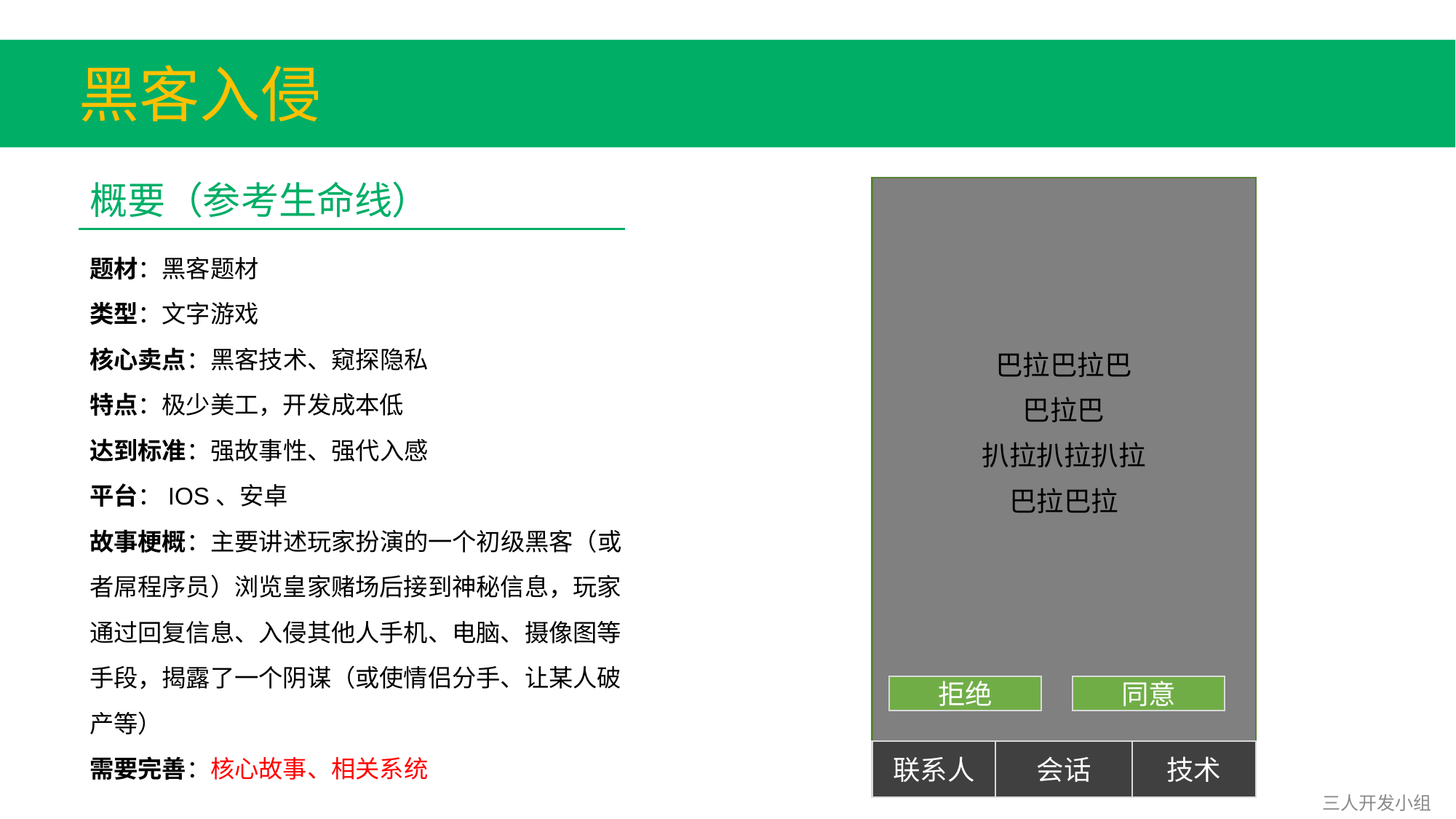

黑客入侵
概要（参考生命线）

题材：黑客题材
类型：文字游戏
核心卖点：黑客技术、窥探隐私
特点：极少美工，开发成本低
达到标准：强故事性、强代入感
平台：IOS、安卓
故事梗概：主要讲述玩家扮演的一个初级黑客（或者屌程序员）浏览皇家赌场后接到神秘信息，玩家通过回复信息、入侵其他人手机、电脑、摄像图等手段，揭露了一个阴谋（或使情侣分手、让某人破产等）
需要完善：核心故事、相关系统

巴拉巴拉巴
巴拉巴
扒拉扒拉扒拉
巴拉巴拉
拒绝
同意
联系人
会话
技术
三人开发小组